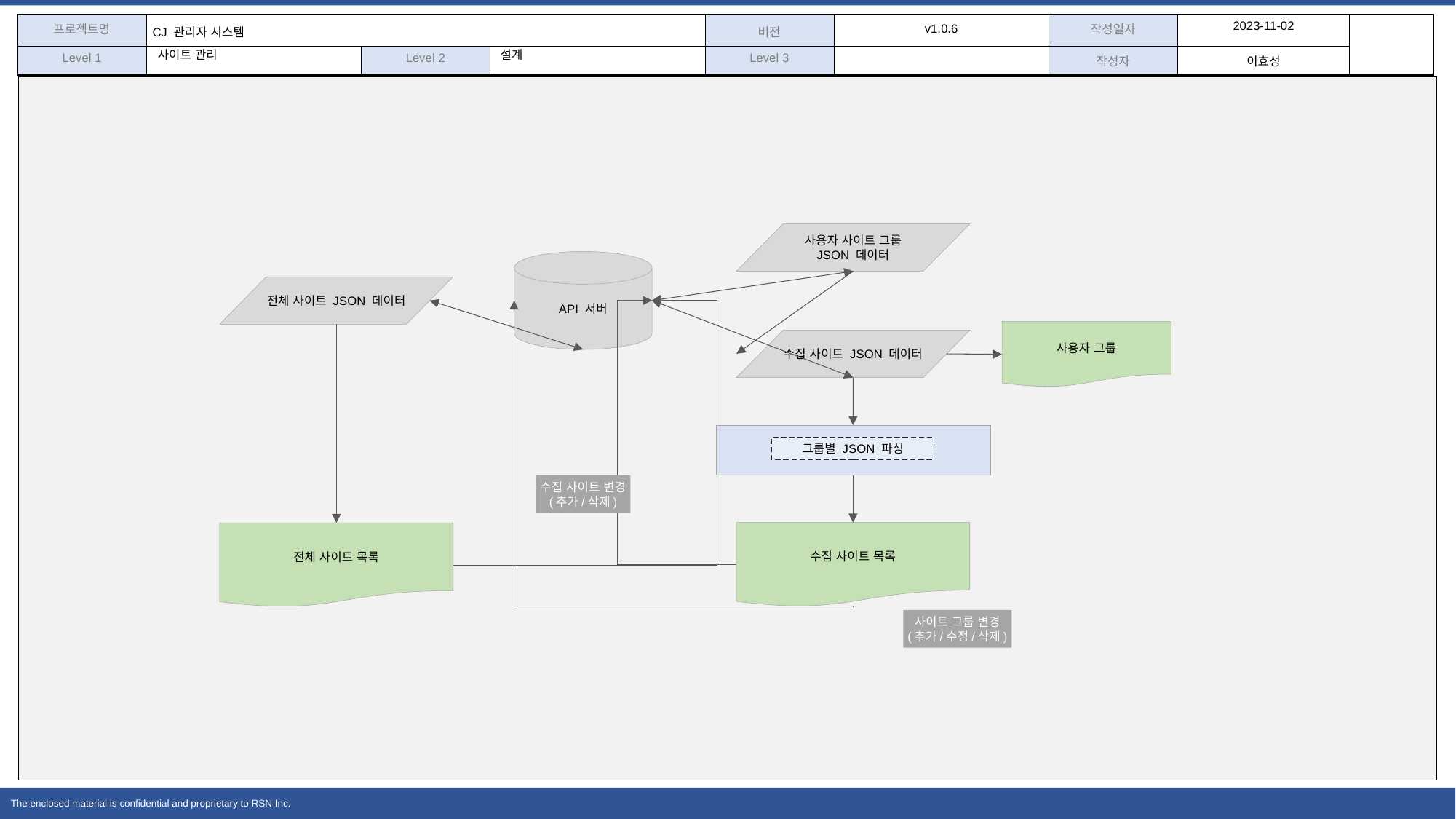

사이트 관리
설계

사용자 사이트 그룹
JSON 데이터
API 서버
전체 사이트 JSON 데이터
사용자 그룹
수집 사이트 JSON 데이터

그룹별 JSON 파싱
수집 사이트 변경
(추가/삭제)
수집 사이트 목록
전체 사이트 목록
사이트 그룹 변경
(추가/수정/삭제)